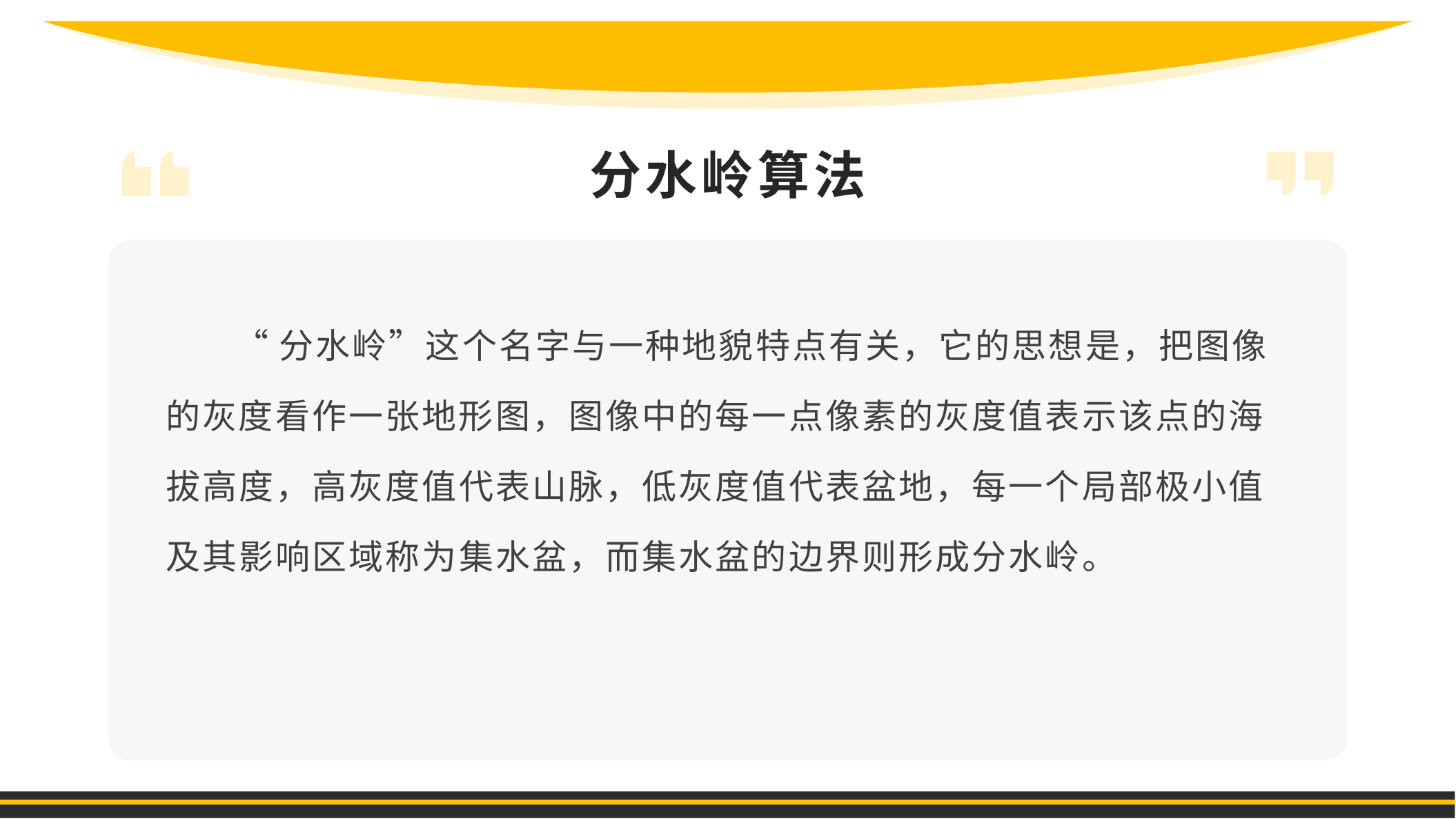

分水岭算法

       “分水岭”这个名字与一种地貌特点有关，它的思想是，把图像的灰度看作一张地形图，图像中的每一点像素的灰度值表示该点的海拔高度，高灰度值代表山脉，低灰度值代表盆地，每一个局部极小值及其影响区域称为集水盆，而集水盆的边界则形成分水岭。